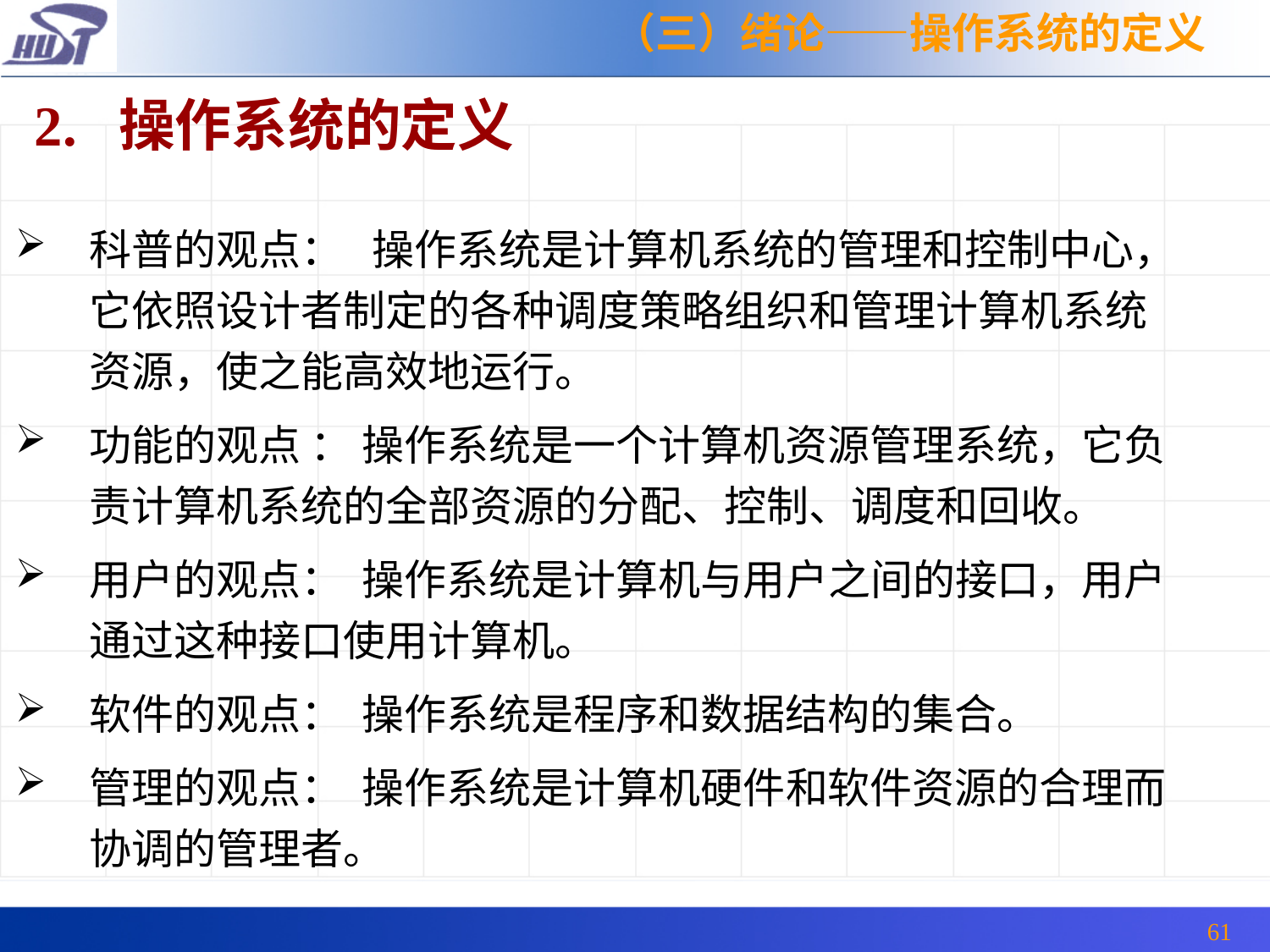

（三）绪论——操作系统的定义
2.  操作系统的定义
科普的观点：   操作系统是计算机系统的管理和控制中心，它依照设计者制定的各种调度策略组织和管理计算机系统资源，使之能高效地运行。
功能的观点 ： 操作系统是一个计算机资源管理系统，它负责计算机系统的全部资源的分配、控制、调度和回收。
用户的观点：  操作系统是计算机与用户之间的接口，用户通过这种接口使用计算机。
软件的观点：  操作系统是程序和数据结构的集合。
管理的观点：  操作系统是计算机硬件和软件资源的合理而协调的管理者。
61